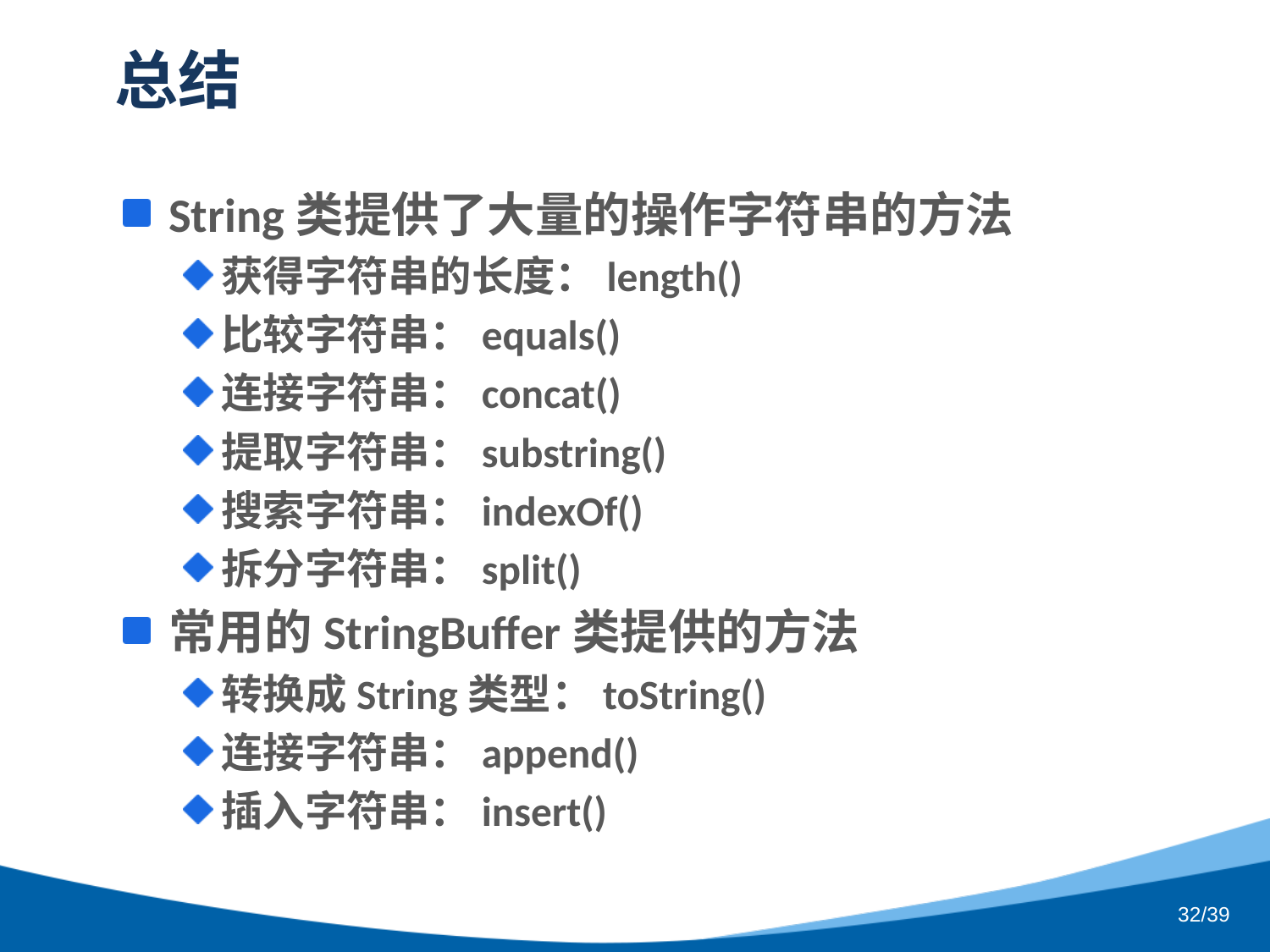

# 总结
String类提供了大量的操作字符串的方法
获得字符串的长度：length()
比较字符串：equals()
连接字符串：concat()
提取字符串：substring()
搜索字符串：indexOf()
拆分字符串：split()
常用的StringBuffer类提供的方法
转换成String类型：toString()
连接字符串：append()
插入字符串：insert()
32/39